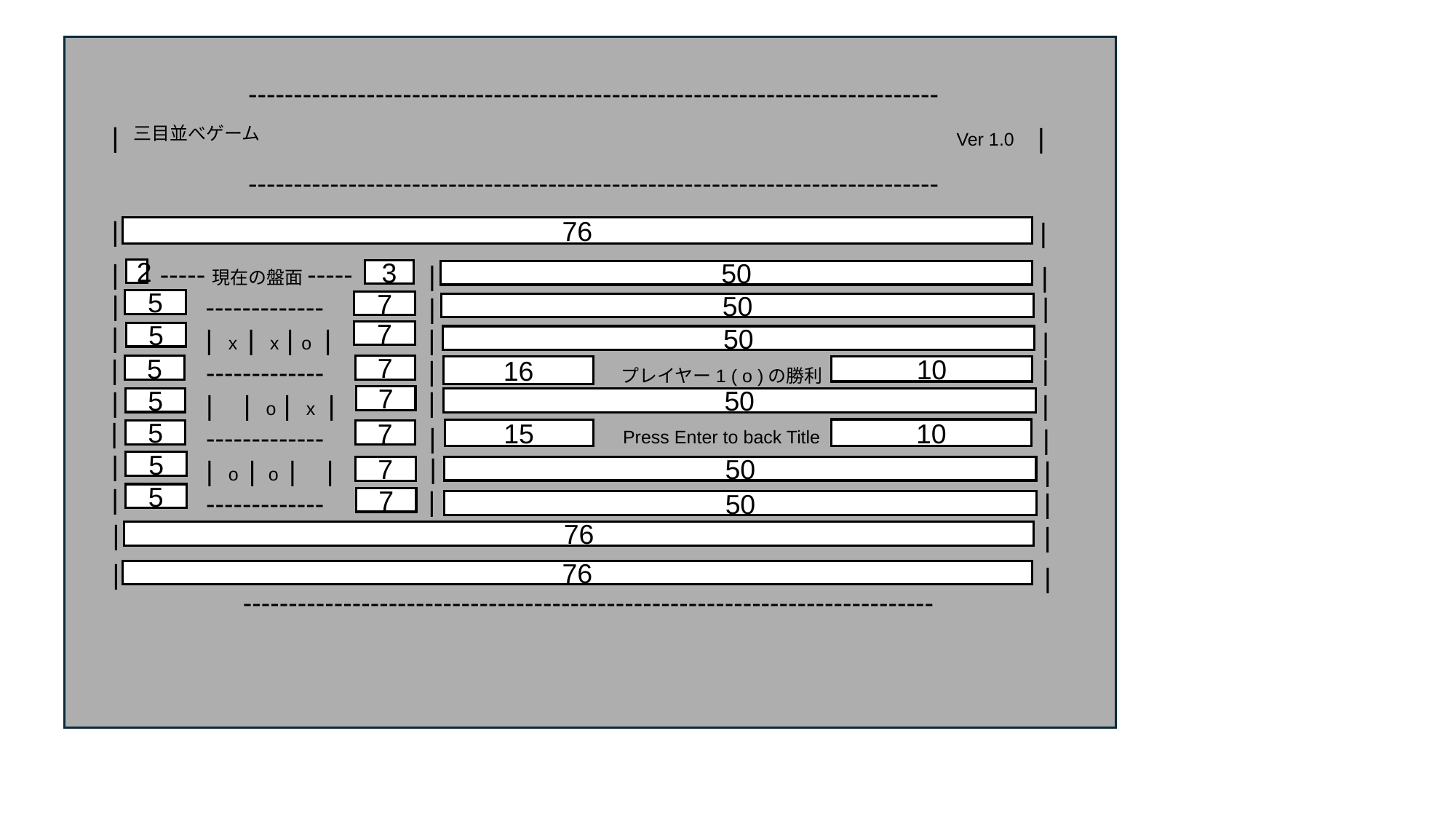

----------------------------------------------------------------------------
|
|
三目並べゲーム
Ver 1.0
 ----------------------------------------------------------------------------
|
|
76
-----現在の盤面-----
      -------------
      |  x  |  x | o  |
      -------------
      |     |  o |  x  |
      -------------
      |  o  |  o  |     |
      -------------

|
|
|
2
3
50
|
|
|
5
7
50
|
|
|
7
5
プレイヤー1 ( o )の勝利

50
|
|
|
7
5
16
10
|
|
|
7
5
50
|
|
|
10
15
Press Enter to back Title
5
7
|
|
|
5
50
7
|
|
|
5
7
50
|
|
76
|
|
76
  ----------------------------------------------------------------------------